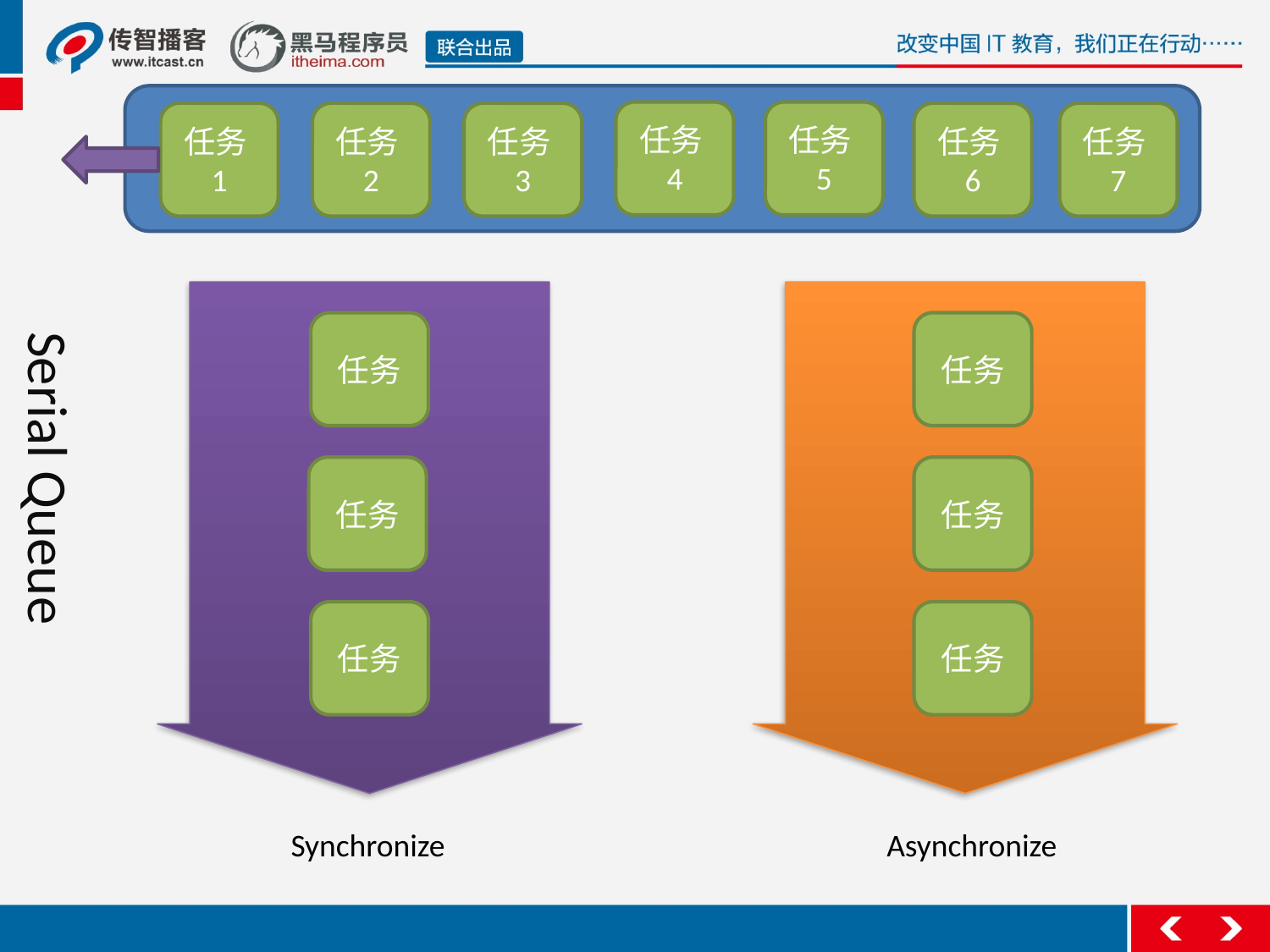

任务5
任务4
任务6
任务7
任务3
任务2
任务1

任务
任务
任务
任务
Serial Queue
任务
任务
Synchronize
Asynchronize